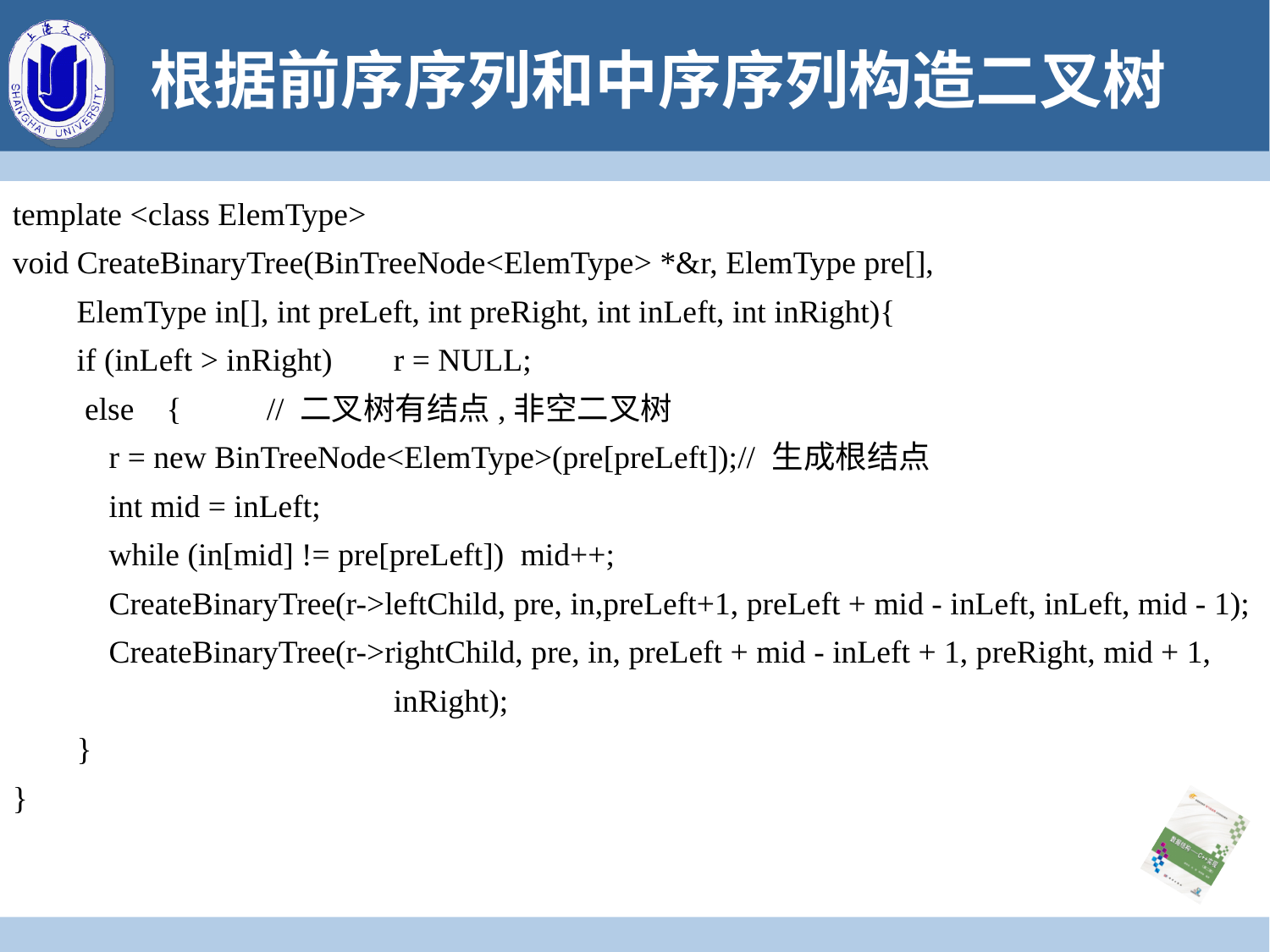

# 根据前序序列和中序序列构造二叉树
template <class ElemType>
void CreateBinaryTree(BinTreeNode<ElemType> *&r, ElemType pre[],
        ElemType in[], int preLeft, int preRight, int inLeft, int inRight){
        if (inLeft > inRight)	r = NULL;
         else    {	// 二叉树有结点,非空二叉树
            r = new BinTreeNode<ElemType>(pre[preLeft]);// 生成根结点
            int mid = inLeft;
            while (in[mid] != pre[preLeft]) 	mid++;
            CreateBinaryTree(r->leftChild, pre, in,preLeft+1, preLeft + mid - inLeft, inLeft, mid - 1);
            CreateBinaryTree(r->rightChild, pre, in, preLeft + mid - inLeft + 1, preRight, mid + 1,
			inRight);
        }
}